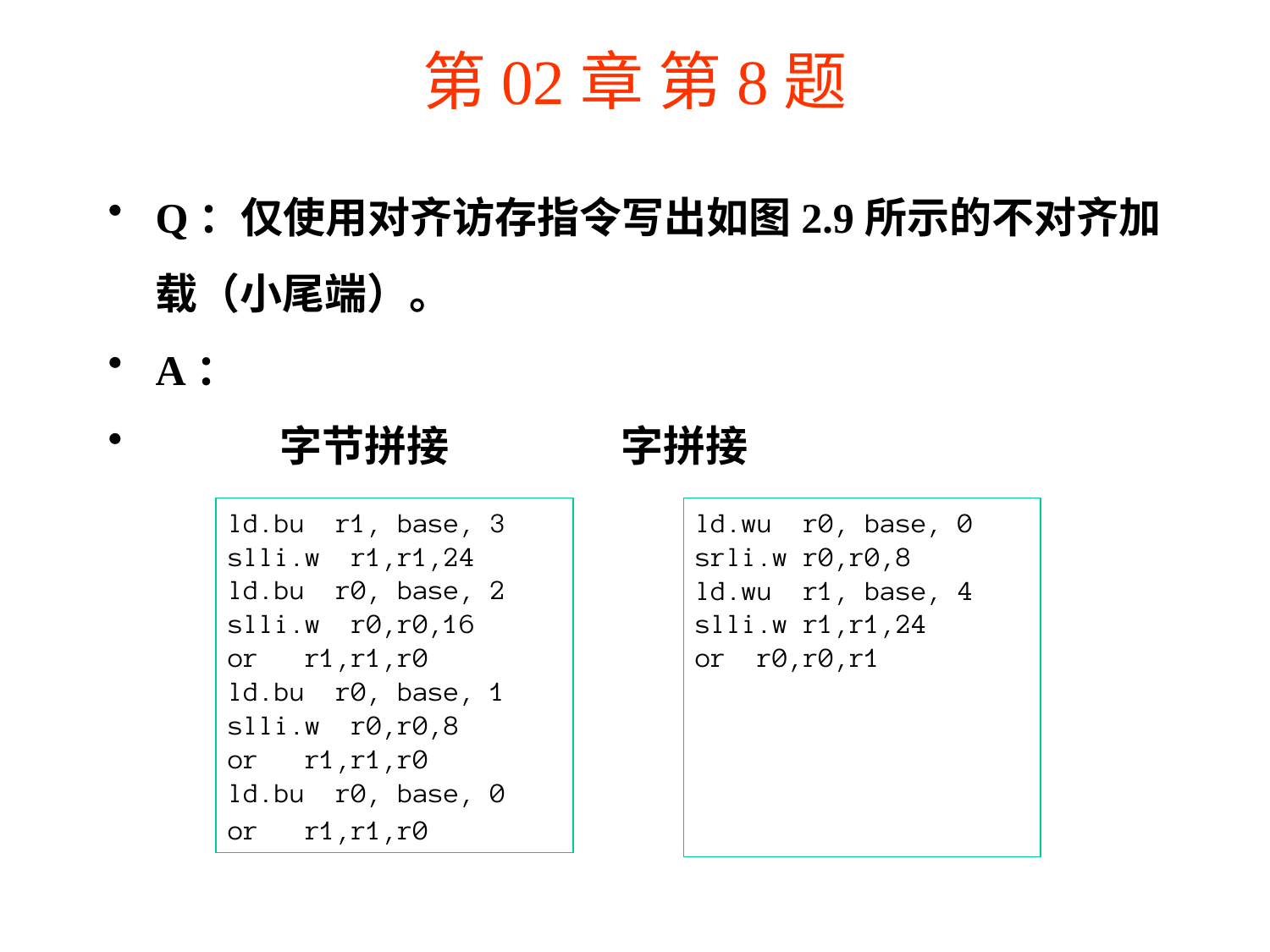

# 第02章 第8题
Q：仅使用对齐访存指令写出如图2.9所示的不对齐加载（小尾端）。
A：
            字节拼接                  字拼接
ld.bu  r1, base, 3
slli.w  r1,r1,24
ld.bu  r0, base, 2
slli.w  r0,r0,16
or   r1,r1,r0
ld.bu  r0, base, 1
slli.w  r0,r0,8
or   r1,r1,r0
ld.bu  r0, base, 0
or   r1,r1,r0
ld.wu  r0, base, 0
srli.w r0,r0,8
ld.wu  r1, base, 4
slli.w r1,r1,24
or  r0,r0,r1